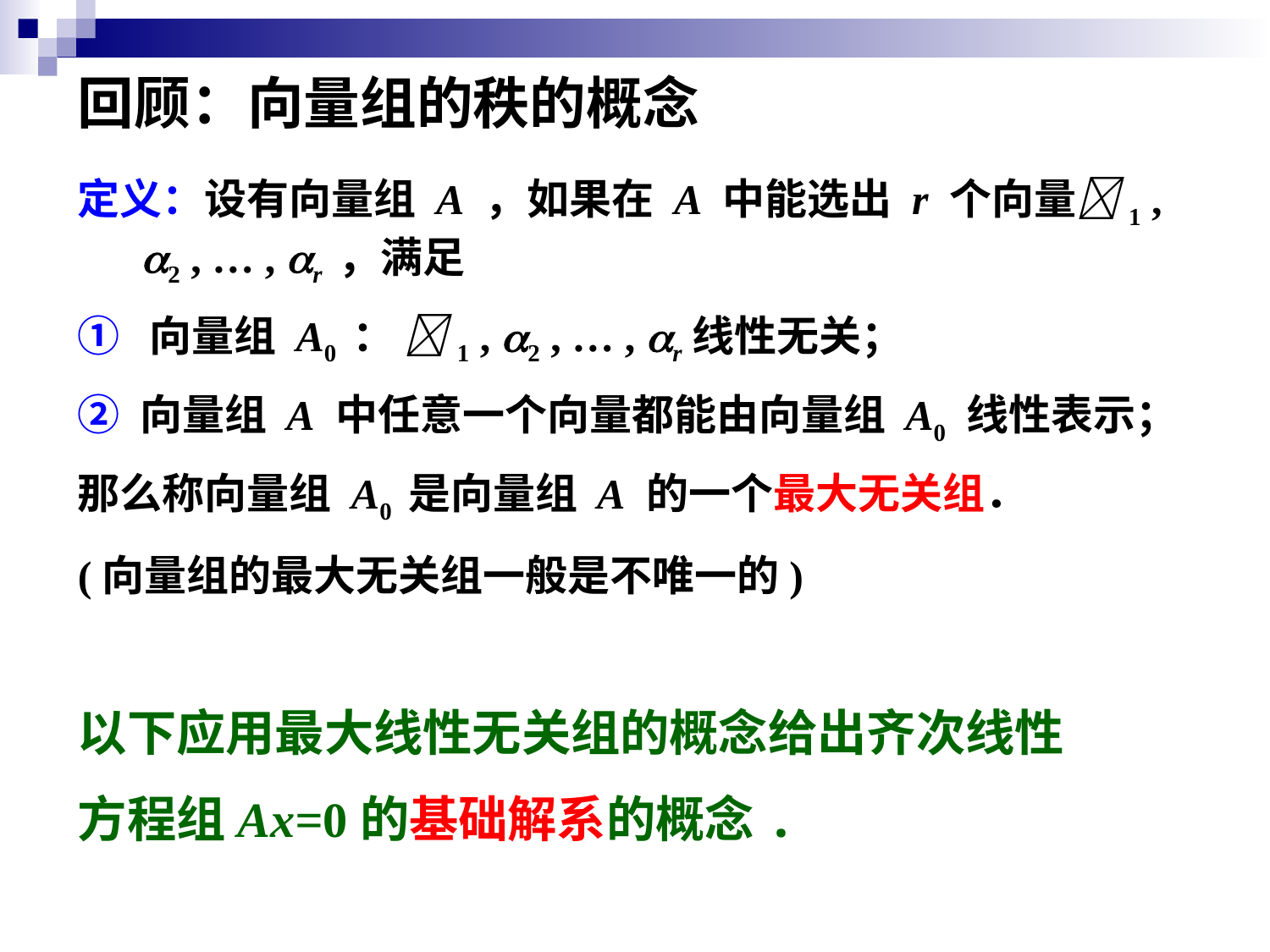

# 回顾：向量组的秩的概念
定义：设有向量组 A ，如果在 A 中能选出 r 个向量α1 , α2 , … , αr ，满足
①  向量组 A0 ： α1 , α2 , … , αr线性无关；
② 向量组 A 中任意一个向量都能由向量组 A0 线性表示；
那么称向量组 A0 是向量组 A 的一个最大无关组．
(向量组的最大无关组一般是不唯一的)

以下应用最大线性无关组的概念给出齐次线性
方程组Ax=0的基础解系的概念.